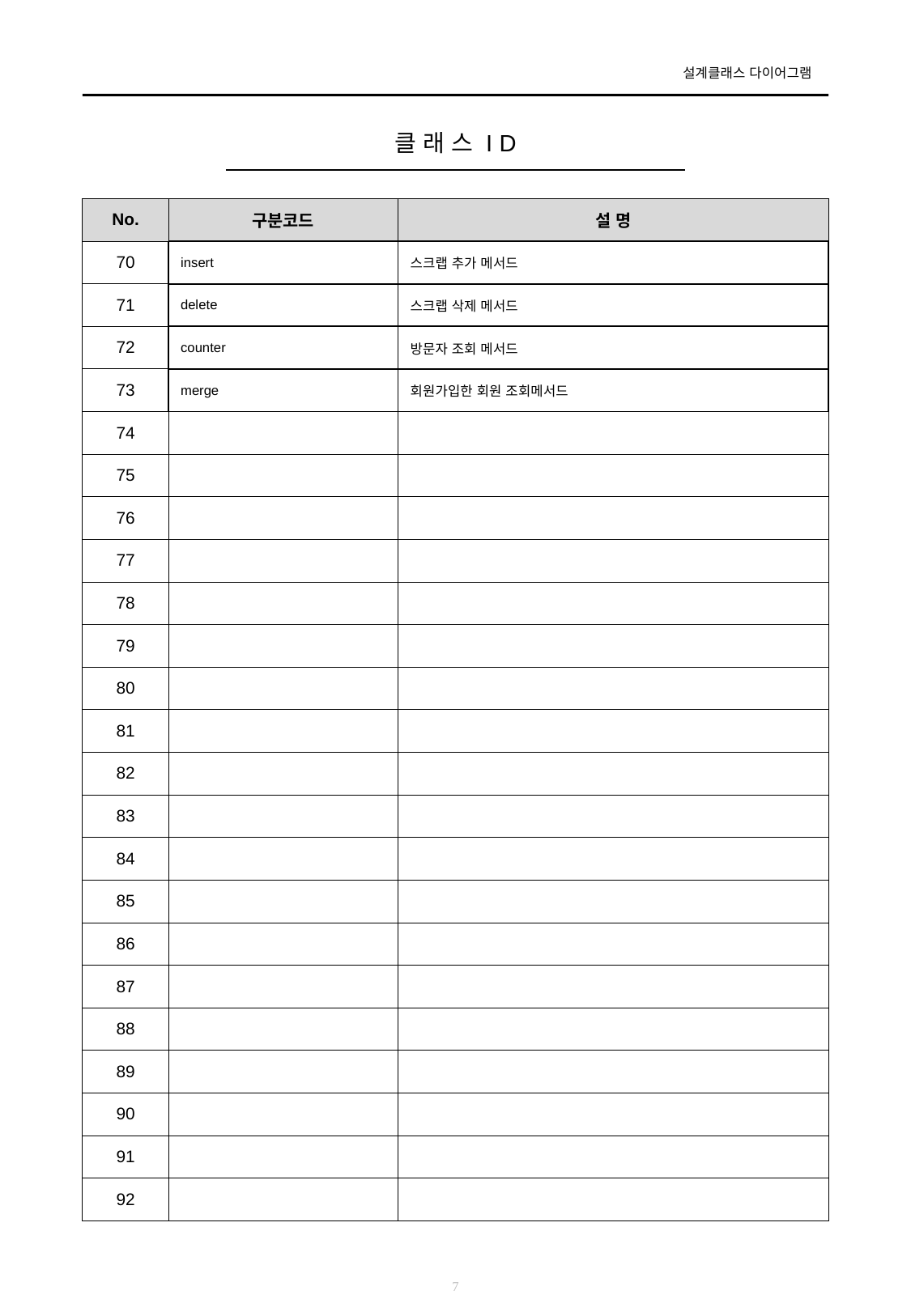

# 클 래 스 I D
| No. | 구분코드 | 설 명 |
| --- | --- | --- |
| 70 | insert | 스크랩 추가 메서드 |
| 71 | delete | 스크랩 삭제 메서드 |
| 72 | counter | 방문자 조회 메서드 |
| 73 | merge | 회원가입한 회원 조회메서드 |
| 74 |  |  |
| 75 |  |  |
| 76 |  |  |
| 77 |  |  |
| 78 |  |  |
| 79 |  |  |
| 80 |  |  |
| 81 |  |  |
| 82 |  |  |
| 83 |  |  |
| 84 |  |  |
| 85 |  |  |
| 86 |  |  |
| 87 |  |  |
| 88 |  |  |
| 89 |  |  |
| 90 |  |  |
| 91 |  |  |
| 92 |  |  |
7